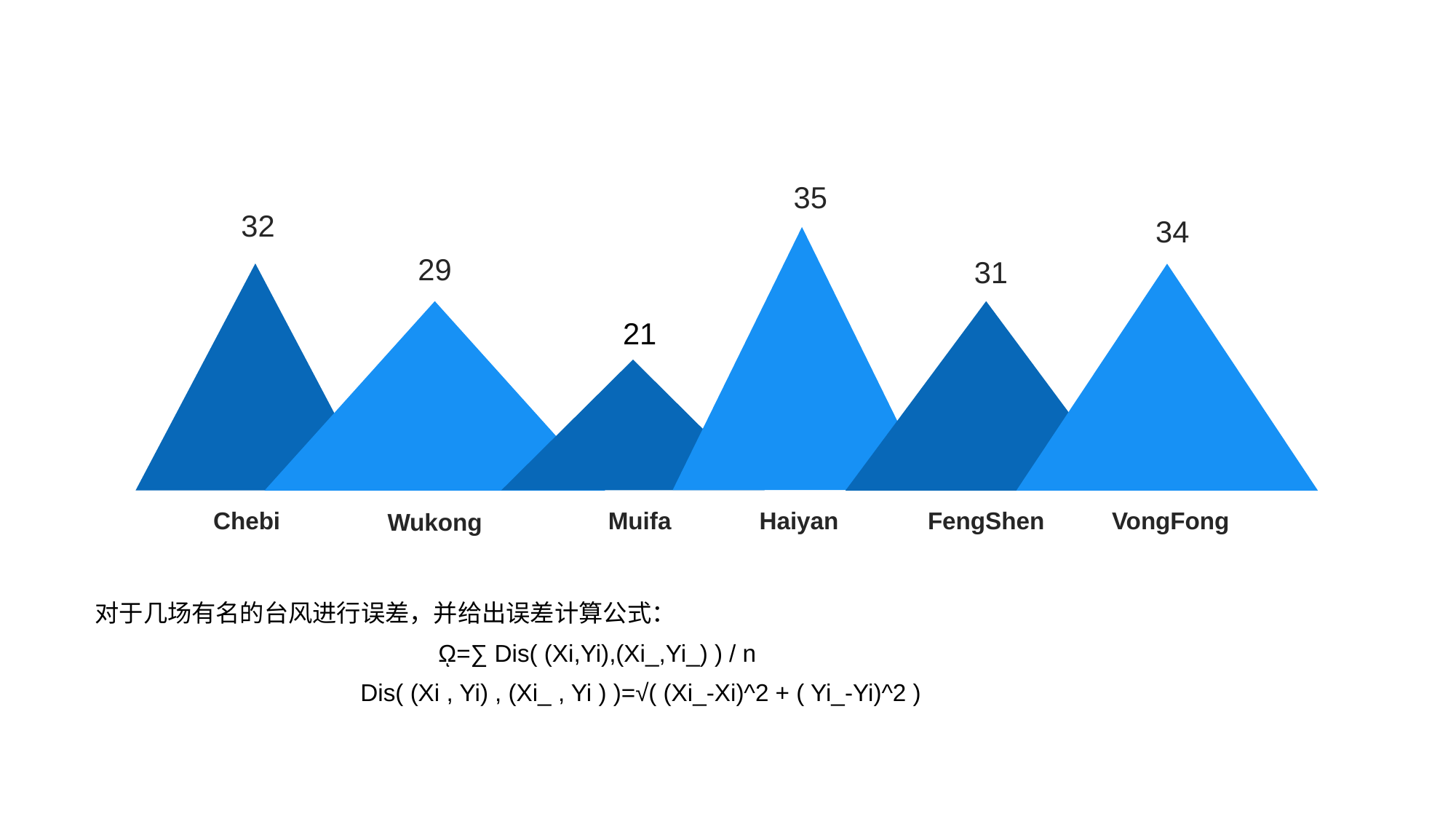

35
32
34
29

31

21

Chebi
Muifa
Haiyan
FengShen
VongFong
Wukong
对于几场有名的台风进行误差，并给出误差计算公式：
                                                   ῼ=∑ Dis( (Xi,Yi),(Xi_,Yi_) ) / n
		       Dis( (Xi , Yi) , (Xi_ , Yi ) )=√( (Xi_-Xi)^2 + ( Yi_-Yi)^2 )